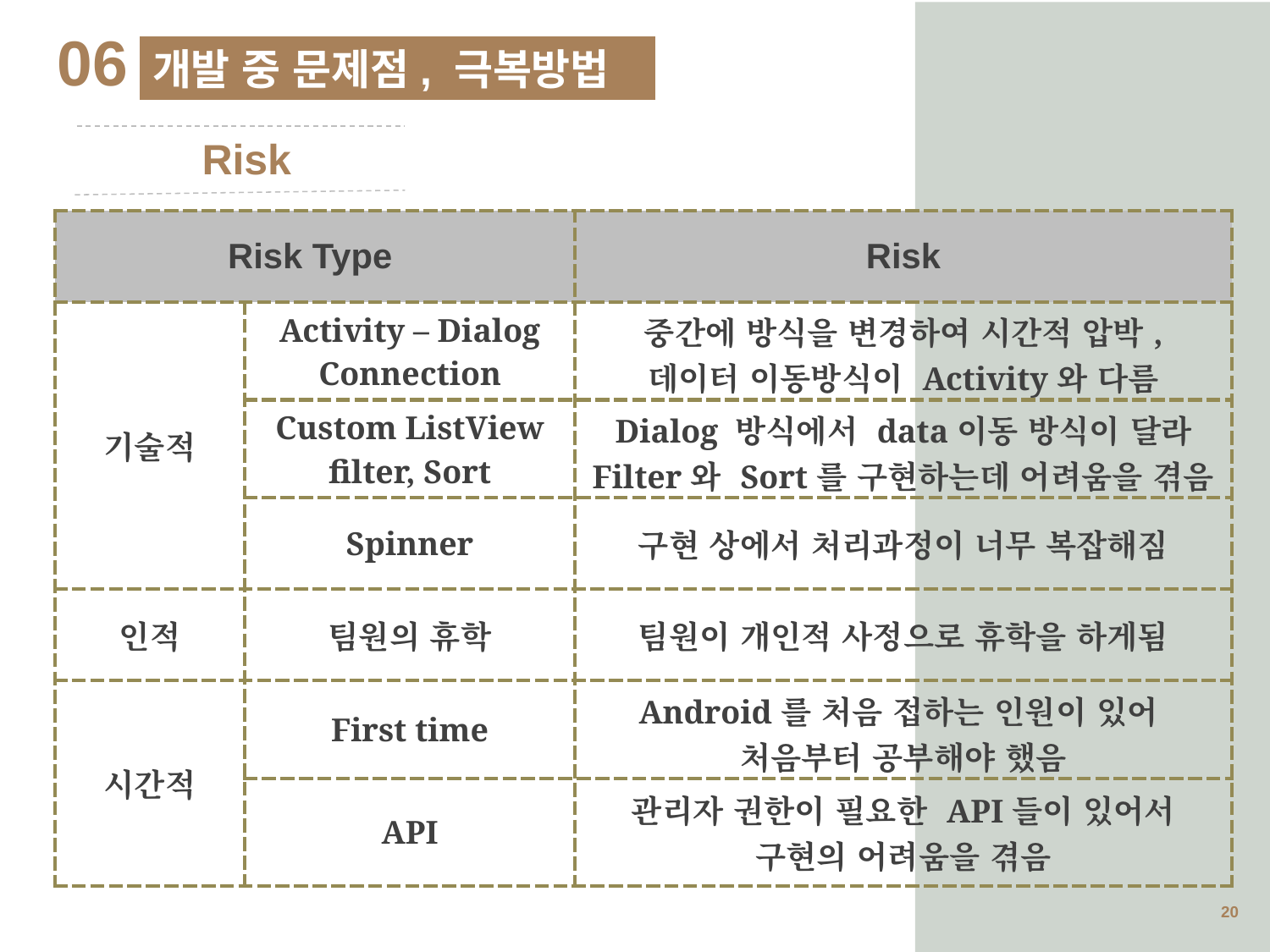

06
개발 중 문제점, 극복방법
 Risk
| Risk Type |  | Risk |
| --- | --- | --- |
| 기술적 | Activity – Dialog Connection | 중간에 방식을 변경하여 시간적 압박, 데이터 이동방식이 Activity와 다름 |
|  | Custom ListView filter, Sort | Dialog 방식에서 data이동 방식이 달라 Filter와 Sort를 구현하는데 어려움을 겪음 |
|  | Spinner | 구현 상에서 처리과정이 너무 복잡해짐 |
| 인적 | 팀원의 휴학 | 팀원이 개인적 사정으로 휴학을 하게됨 |
| 시간적 | First time | Android를 처음 접하는 인원이 있어 처음부터 공부해야 했음 |
|  | API | 관리자 권한이 필요한 API들이 있어서 구현의 어려움을 겪음 |
20